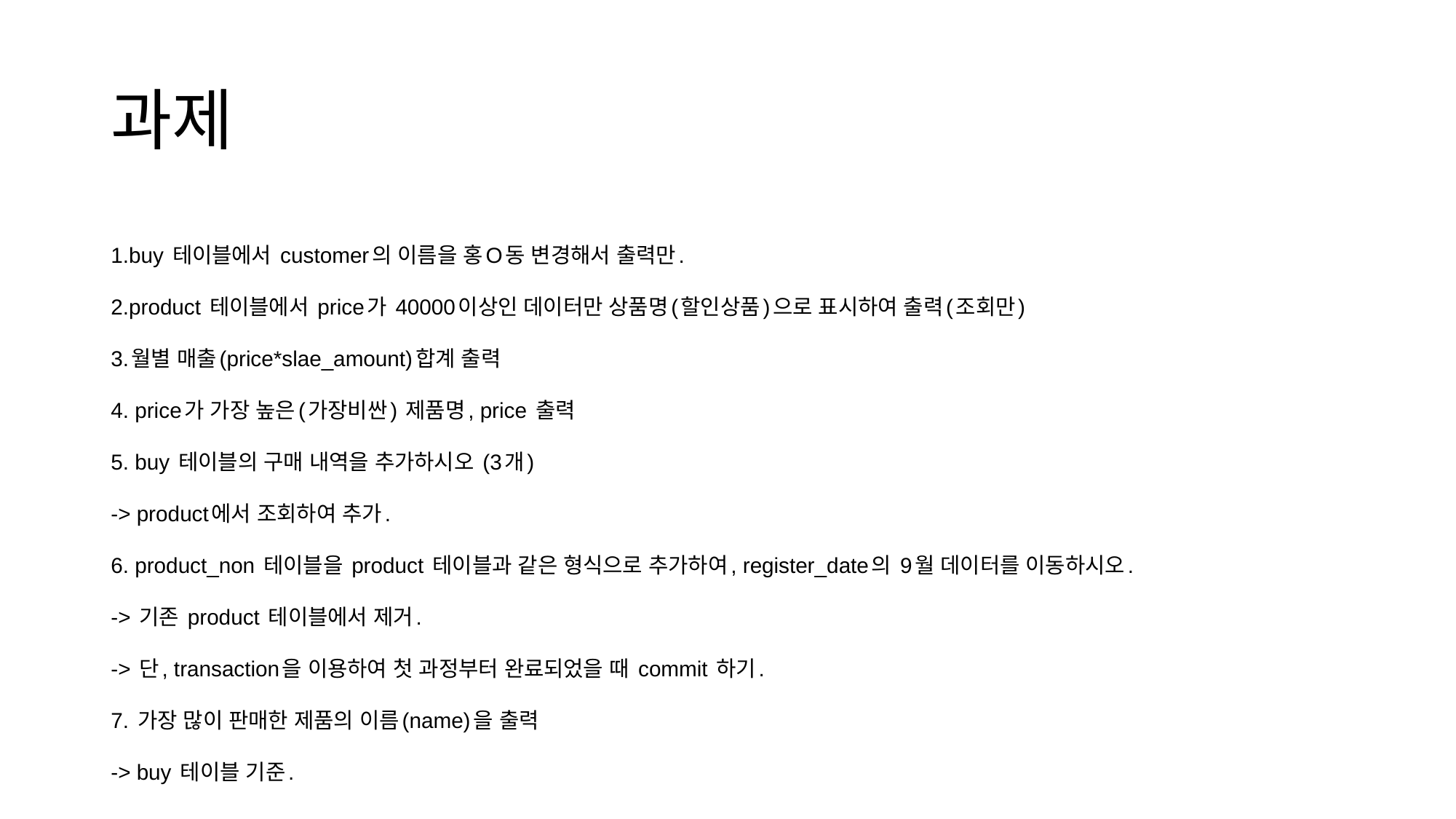

# 과제
1.buy 테이블에서 customer의 이름을 홍O동 변경해서 출력만.
2.product 테이블에서 price가 40000이상인 데이터만 상품명(할인상품)으로 표시하여 출력(조회만)
3.월별 매출(price*slae_amount)합계 출력
4. price가 가장 높은(가장비싼) 제품명, price 출력
5. buy 테이블의 구매 내역을 추가하시오 (3개)
-> product에서 조회하여 추가.
6. product_non 테이블을 product 테이블과 같은 형식으로 추가하여, register_date의 9월 데이터를 이동하시오.
-> 기존 product 테이블에서 제거.
-> 단, transaction을 이용하여 첫 과정부터 완료되었을 때 commit 하기.
7. 가장 많이 판매한 제품의 이름(name)을 출력
-> buy 테이블 기준.